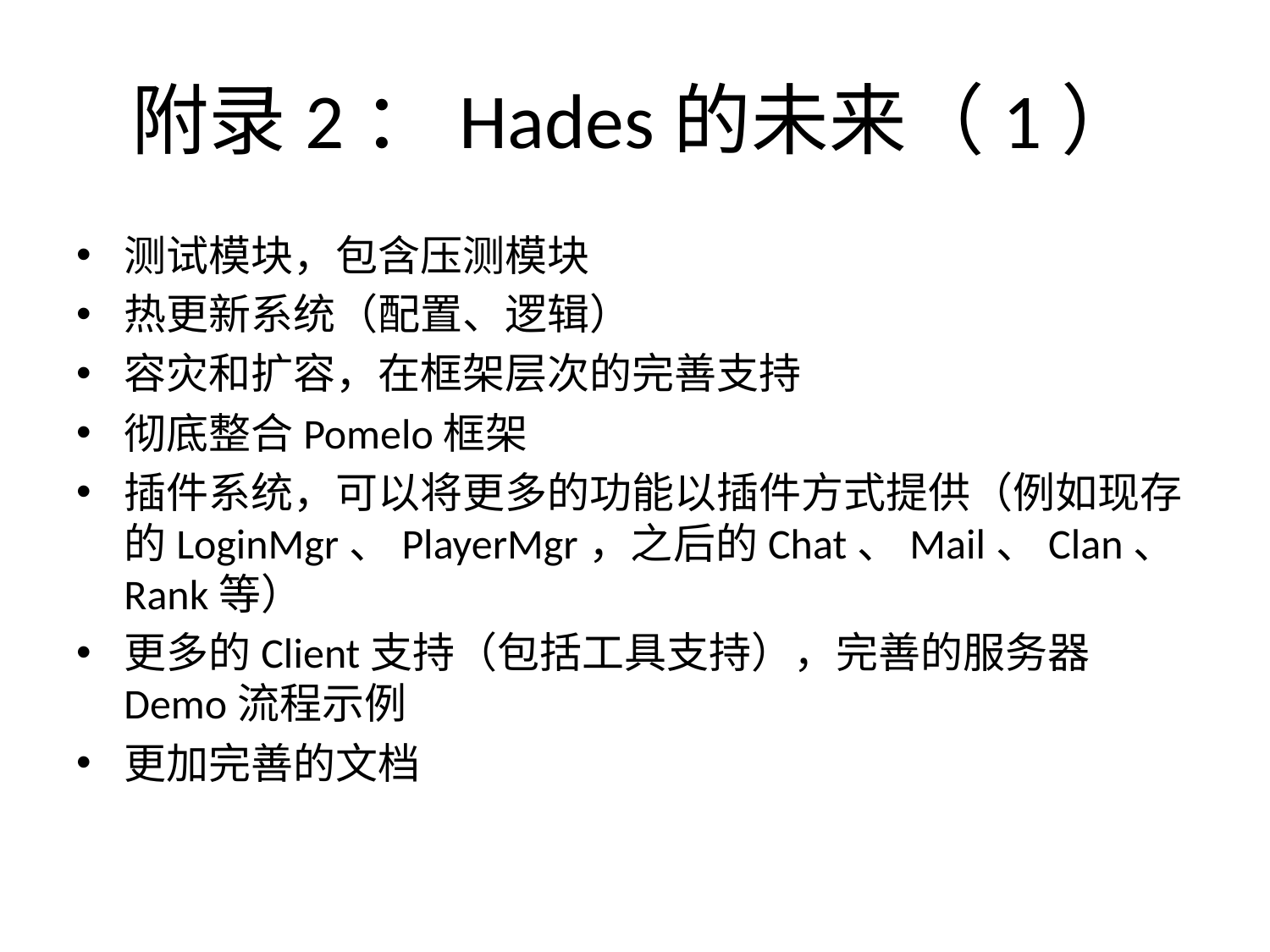

# 附录2：Hades的未来（1）
测试模块，包含压测模块
热更新系统（配置、逻辑）
容灾和扩容，在框架层次的完善支持
彻底整合Pomelo框架
插件系统，可以将更多的功能以插件方式提供（例如现存的LoginMgr、PlayerMgr，之后的Chat、Mail、Clan、Rank等）
更多的Client支持（包括工具支持），完善的服务器Demo流程示例
更加完善的文档